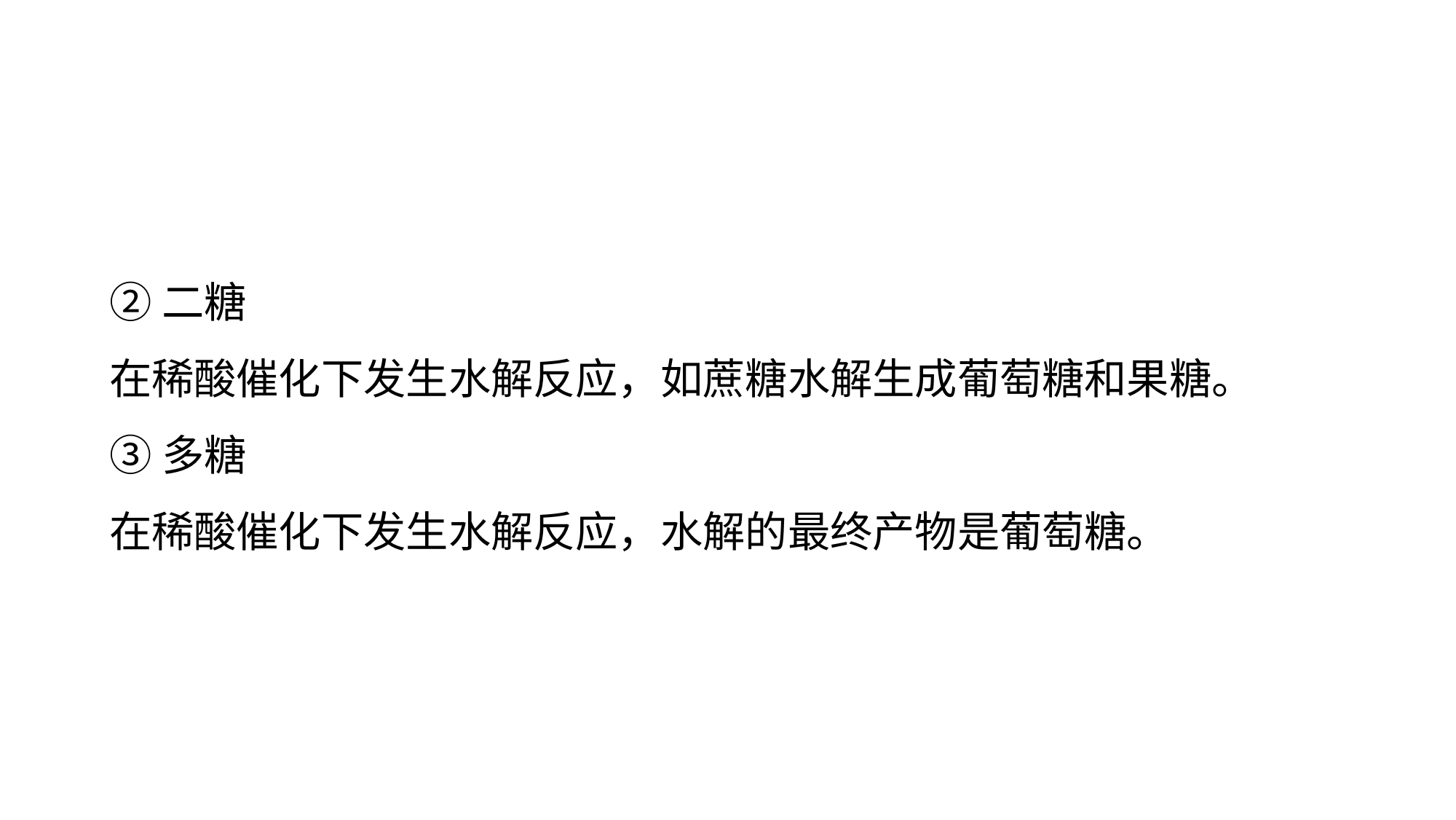

②二糖
在稀酸催化下发生水解反应，如蔗糖水解生成葡萄糖和果糖。
③多糖
在稀酸催化下发生水解反应，水解的最终产物是葡萄糖。